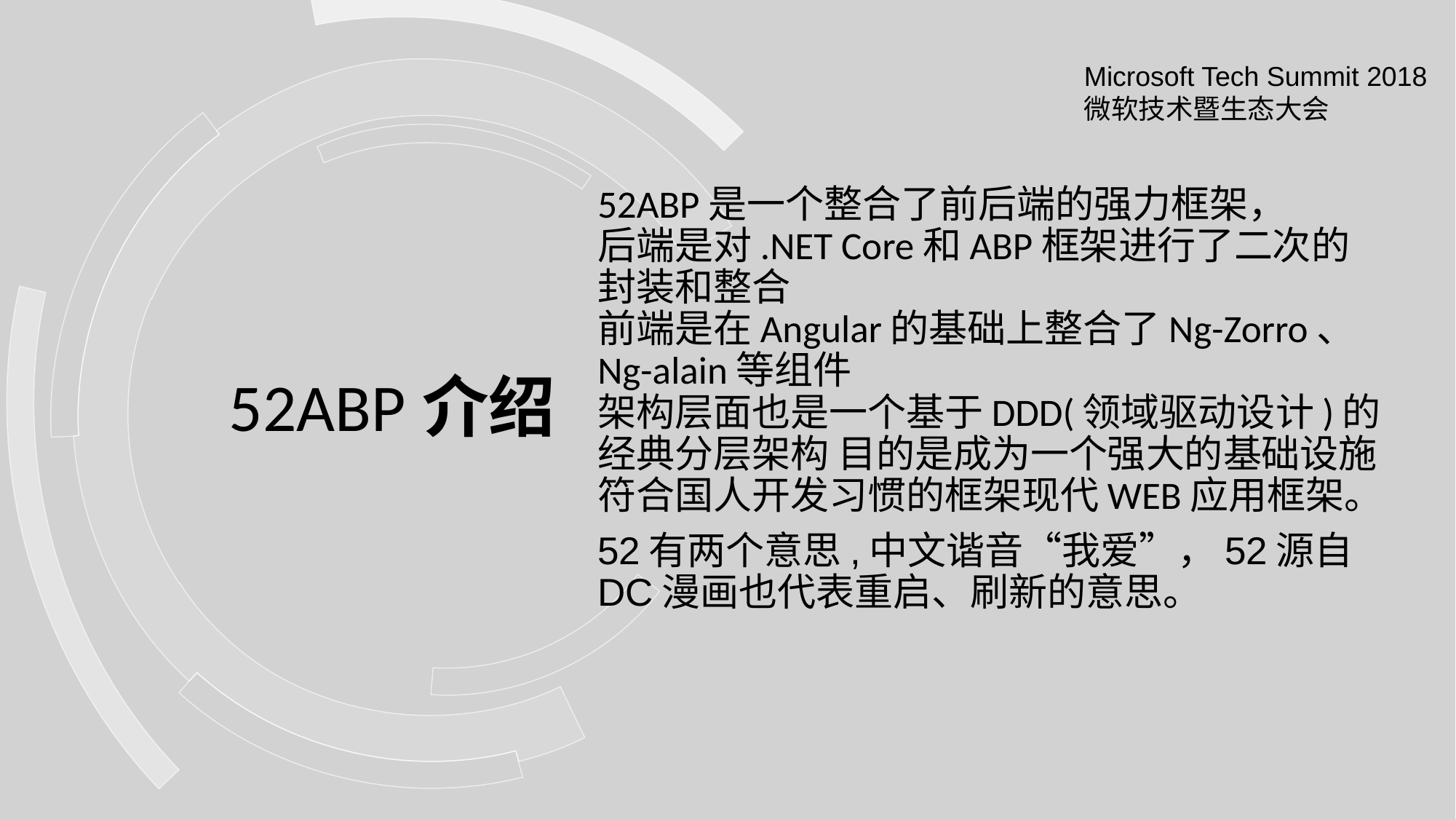

52ABP是一个整合了前后端的强力框架，
后端是对.NET Core和ABP框架进行了二次的封装和整合
前端是在Angular的基础上整合了Ng-Zorro、Ng-alain等组件
架构层面也是一个基于DDD(领域驱动设计)的经典分层架构 目的是成为一个强大的基础设施符合国人开发习惯的框架现代WEB应用框架。
52有两个意思,中文谐音“我爱”，52源自DC漫画也代表重启、刷新的意思。
# 52ABP介绍